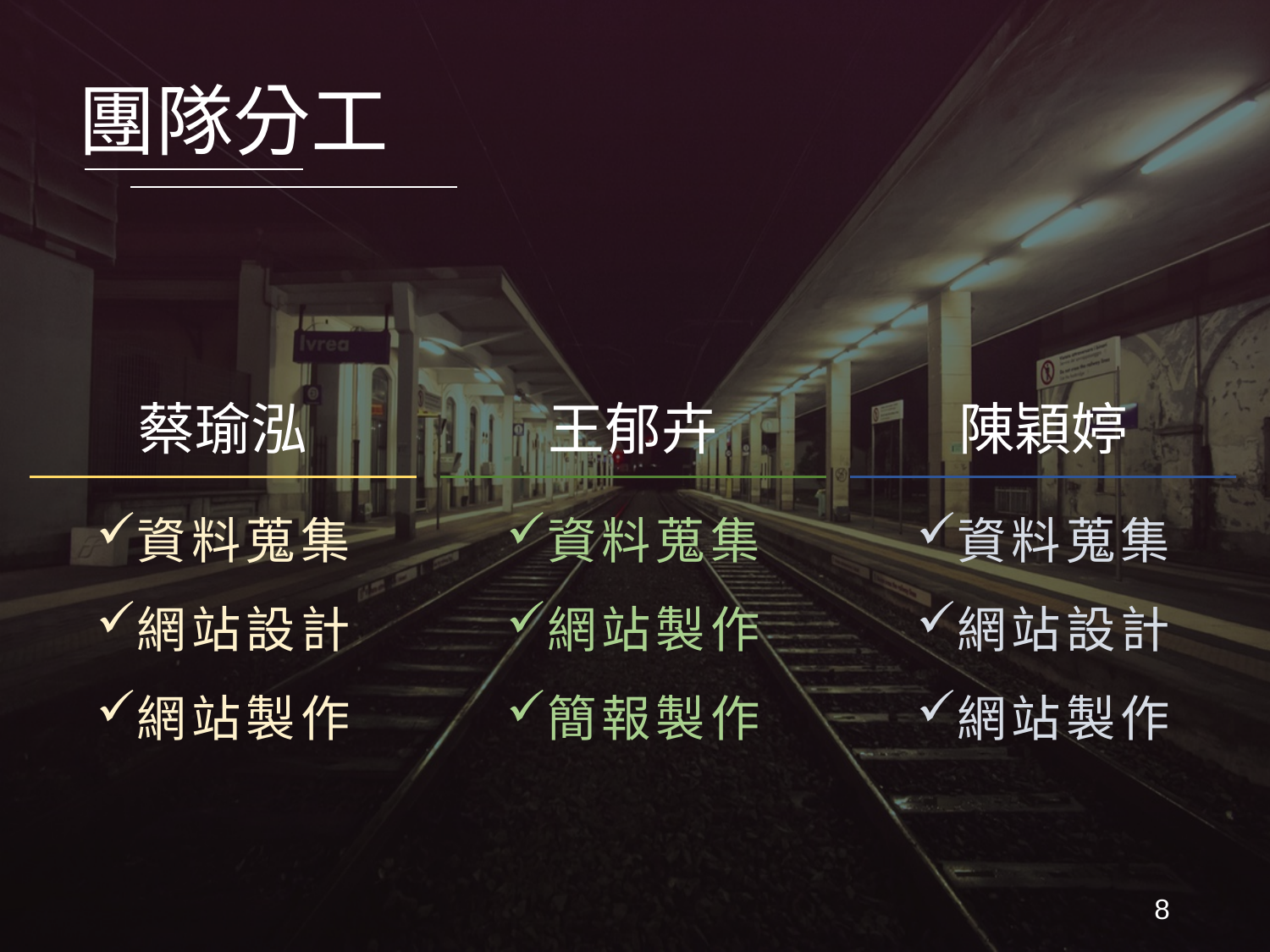

團隊分工
蔡瑜泓
資料蒐集
網站設計
網站製作
王郁卉
資料蒐集
網站製作
簡報製作
陳穎婷
資料蒐集
網站設計
網站製作
8